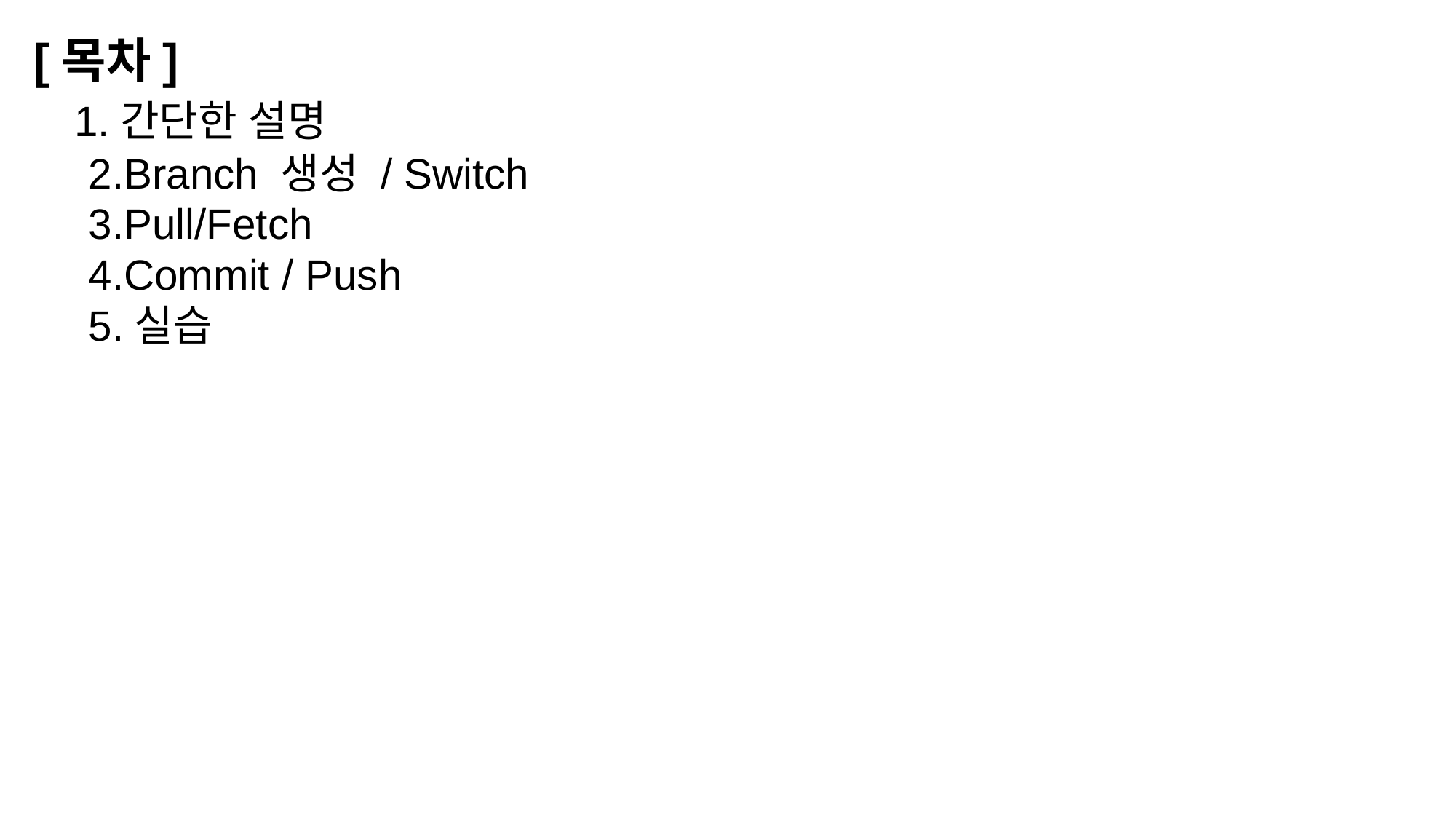

[목차]
   1.간단한 설명
2.Branch 생성 / Switch
3.Pull/Fetch
4.Commit / Push
5.실습